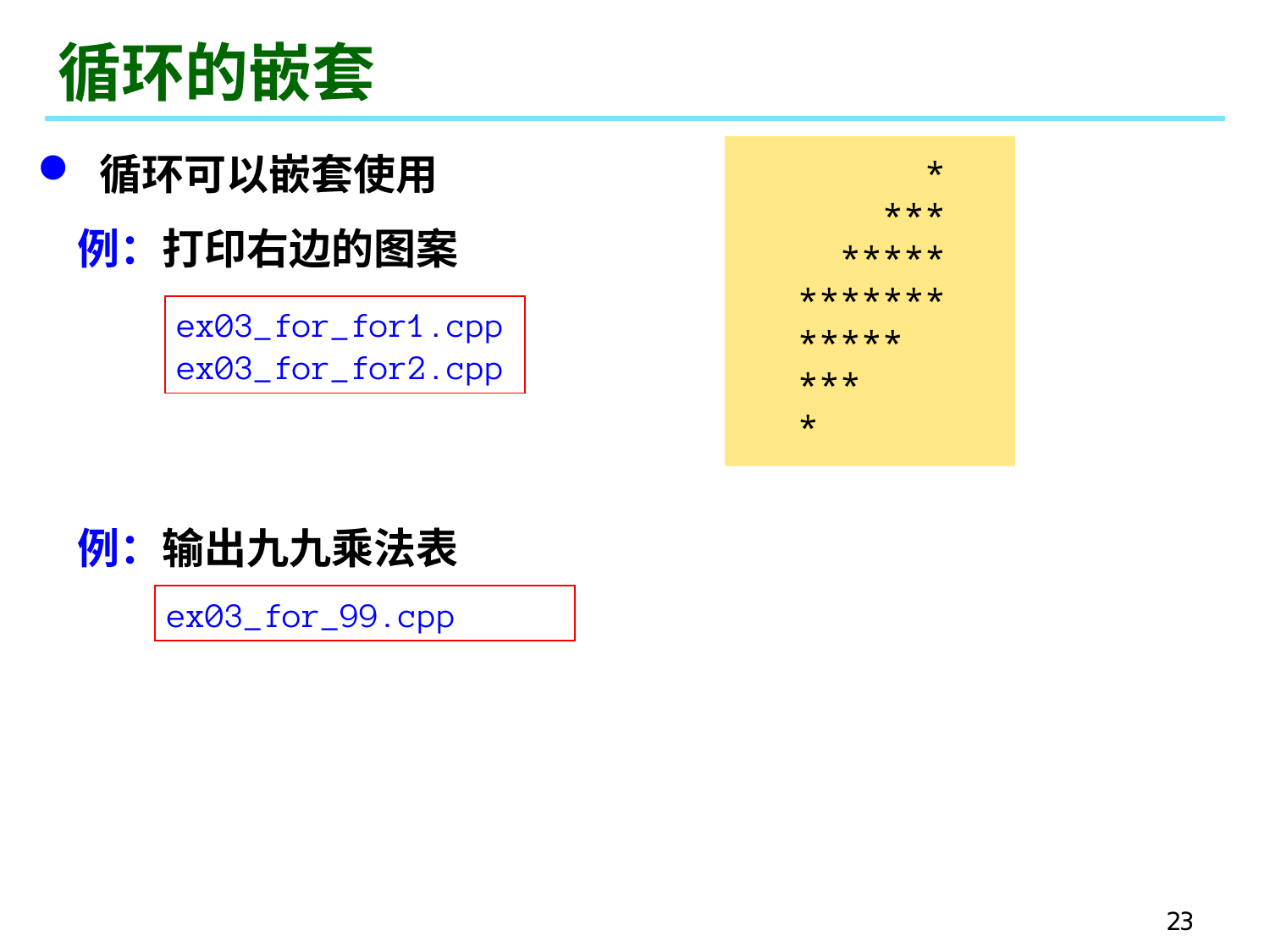

# 循环的嵌套
 循环可以嵌套使用

      *
    ***
  *****
*******
*****
***
*
例：打印右边的图案
ex03_for_for1.cpp
ex03_for_for2.cpp
例：输出九九乘法表
ex03_for_99.cpp
23